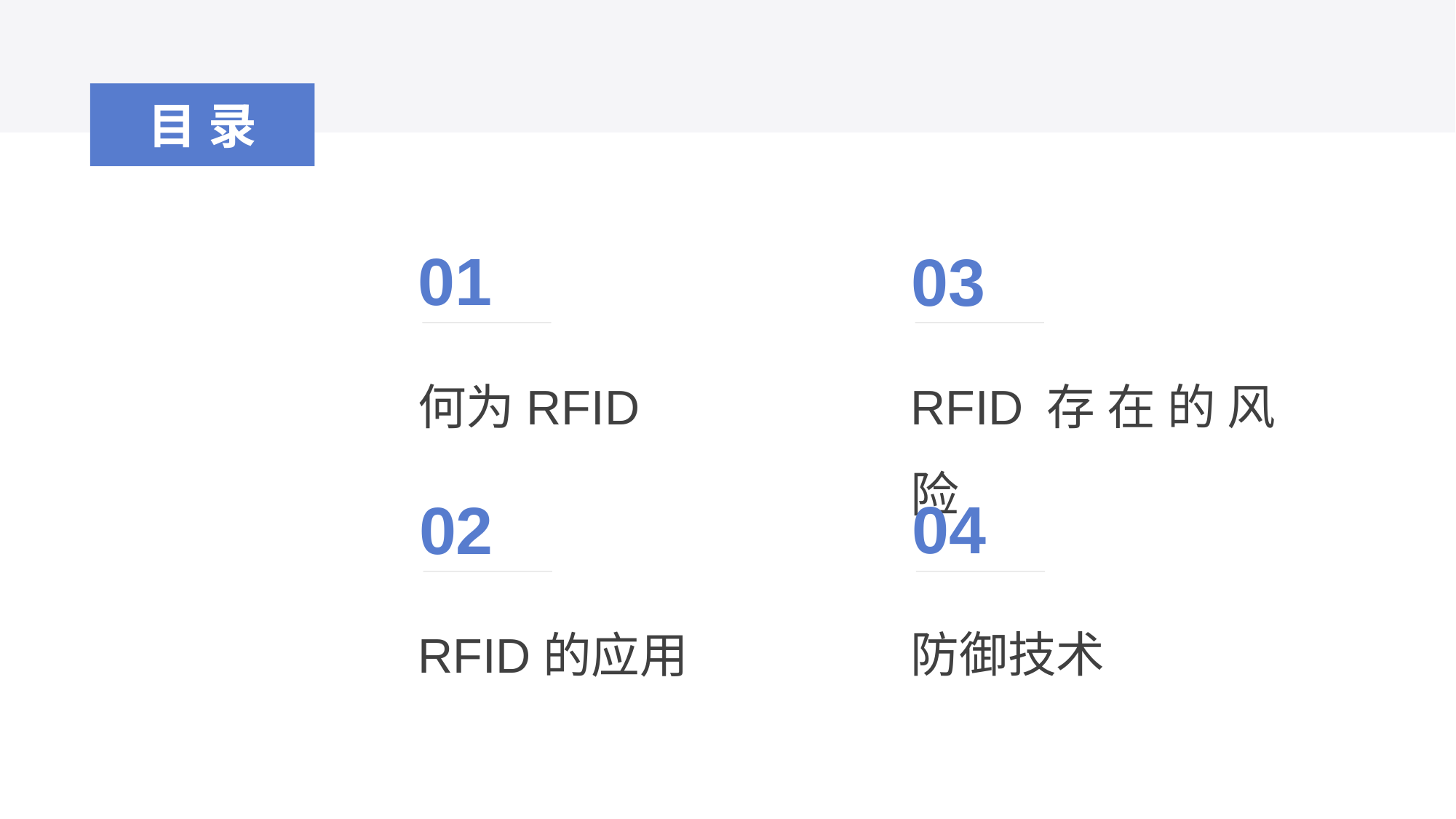

目录
01
03
何为RFID
RFID存在的风险
04
02
防御技术
RFID的应用